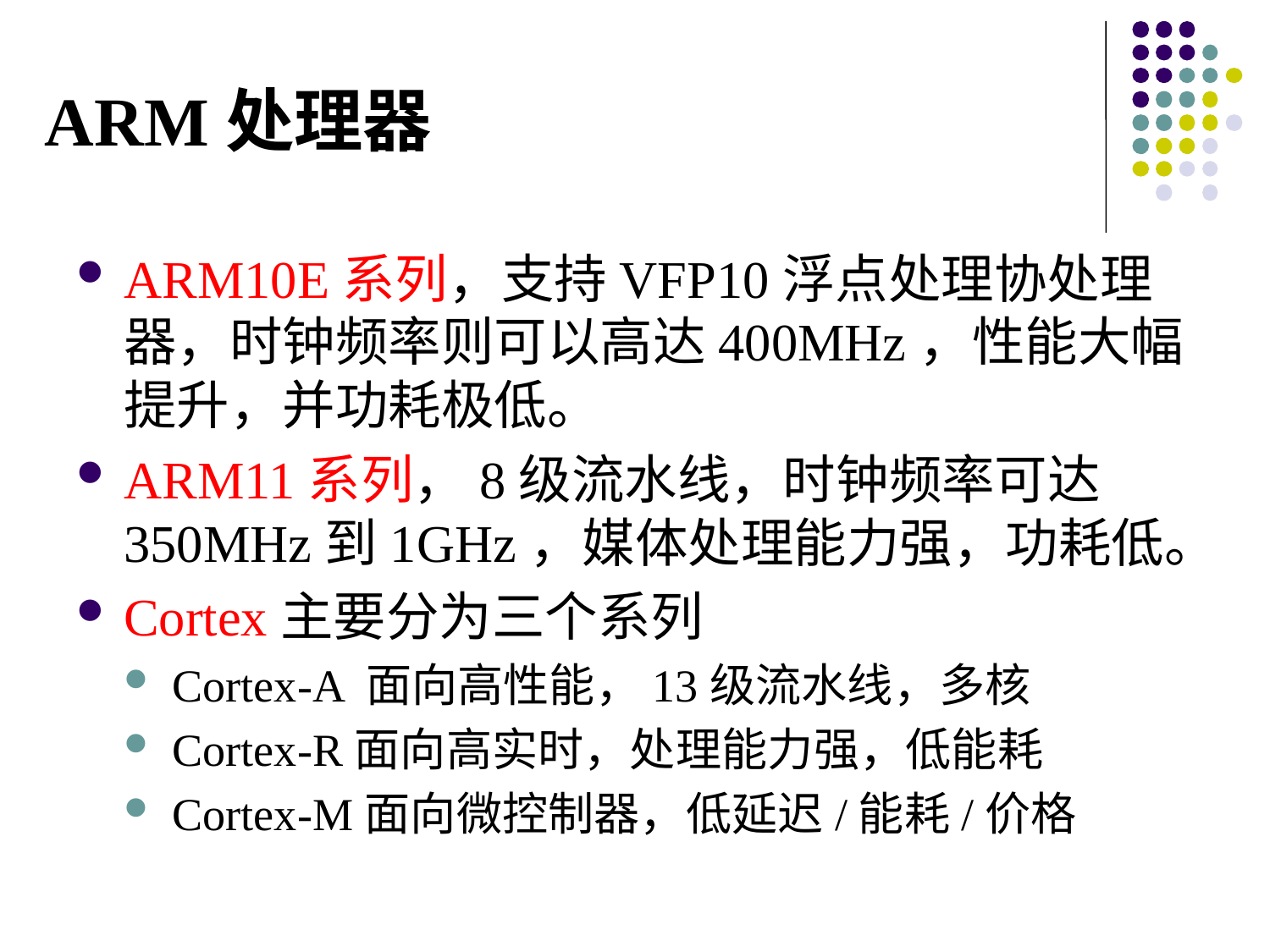

# ARM处理器
ARM10E系列，支持VFP10浮点处理协处理器，时钟频率则可以高达400MHz，性能大幅提升，并功耗极低。
ARM11系列，8级流水线，时钟频率可达350MHz到1GHz，媒体处理能力强，功耗低。
Cortex主要分为三个系列
Cortex-A 面向高性能，13级流水线，多核
Cortex-R面向高实时，处理能力强，低能耗
Cortex-M面向微控制器，低延迟/能耗/价格